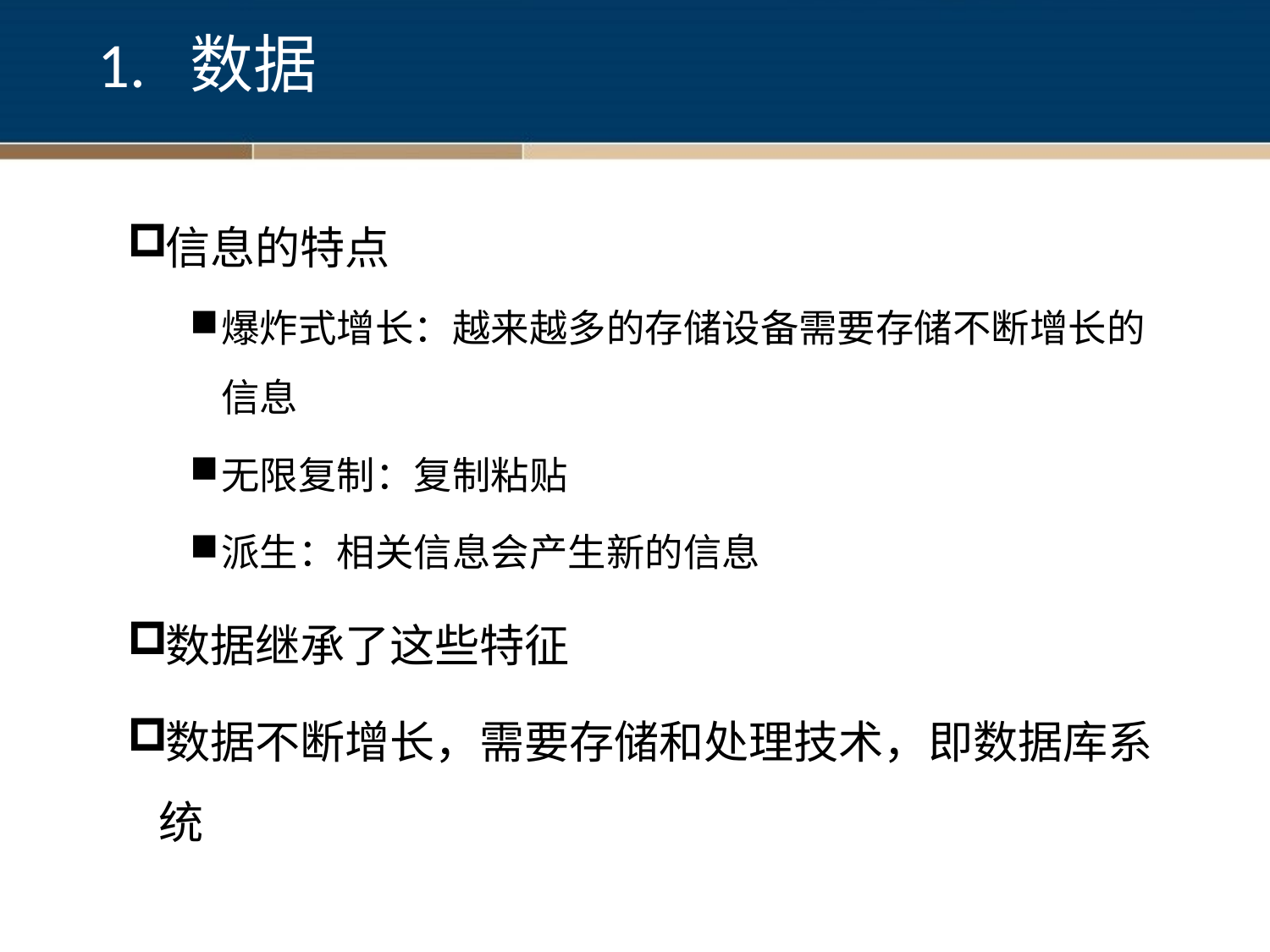

# 1.  数据
信息的特点
爆炸式增长：越来越多的存储设备需要存储不断增长的信息
无限复制：复制粘贴
派生：相关信息会产生新的信息
数据继承了这些特征
数据不断增长，需要存储和处理技术，即数据库系统